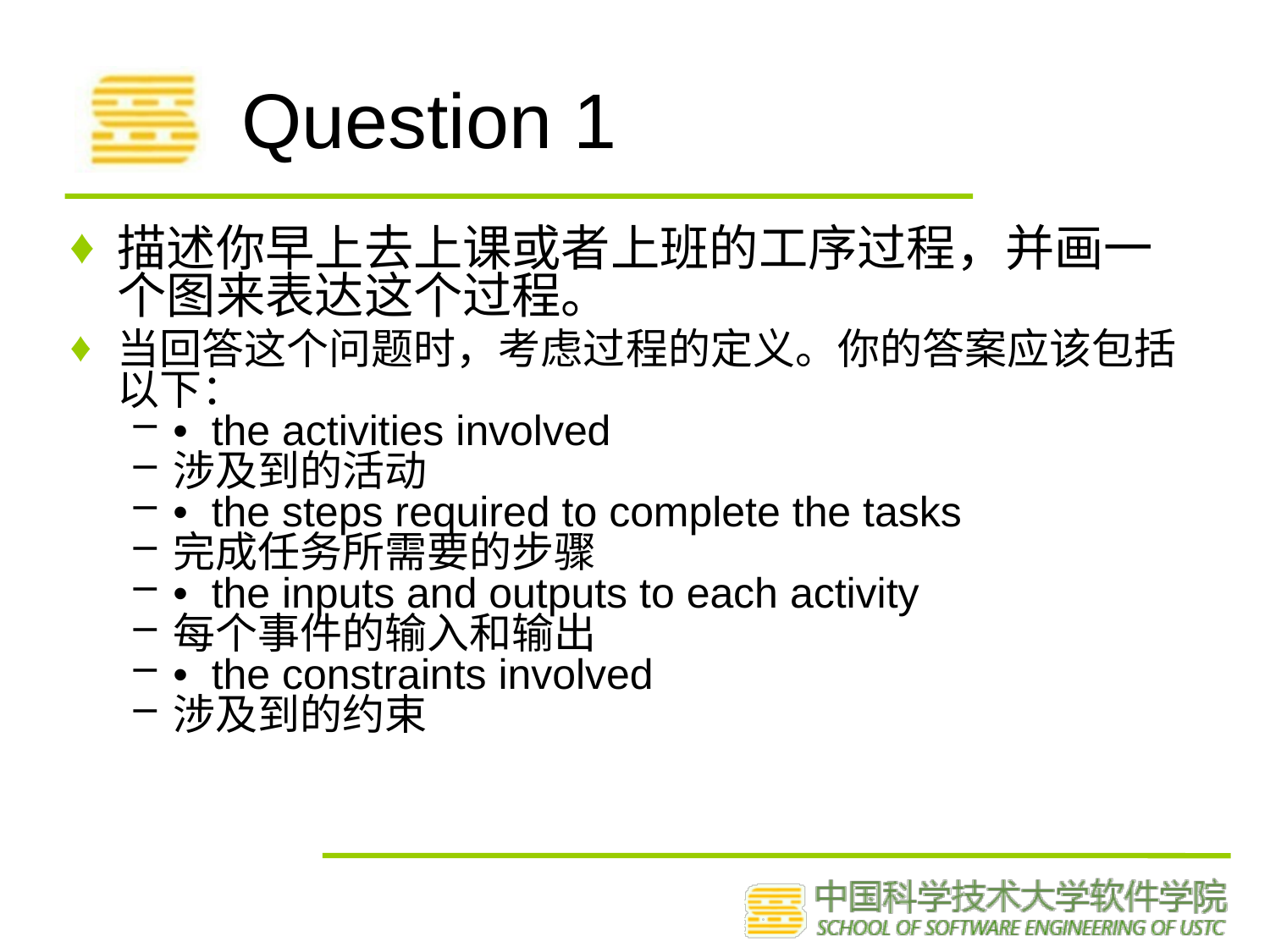

# Question 1
描述你早上去上课或者上班的工序过程，并画一个图来表达这个过程。
当回答这个问题时，考虑过程的定义。你的答案应该包括以下：
•  the activities involved
涉及到的活动
•  the steps required to complete the tasks
完成任务所需要的步骤
•  the inputs and outputs to each activity
每个事件的输入和输出
•  the constraints involved
涉及到的约束